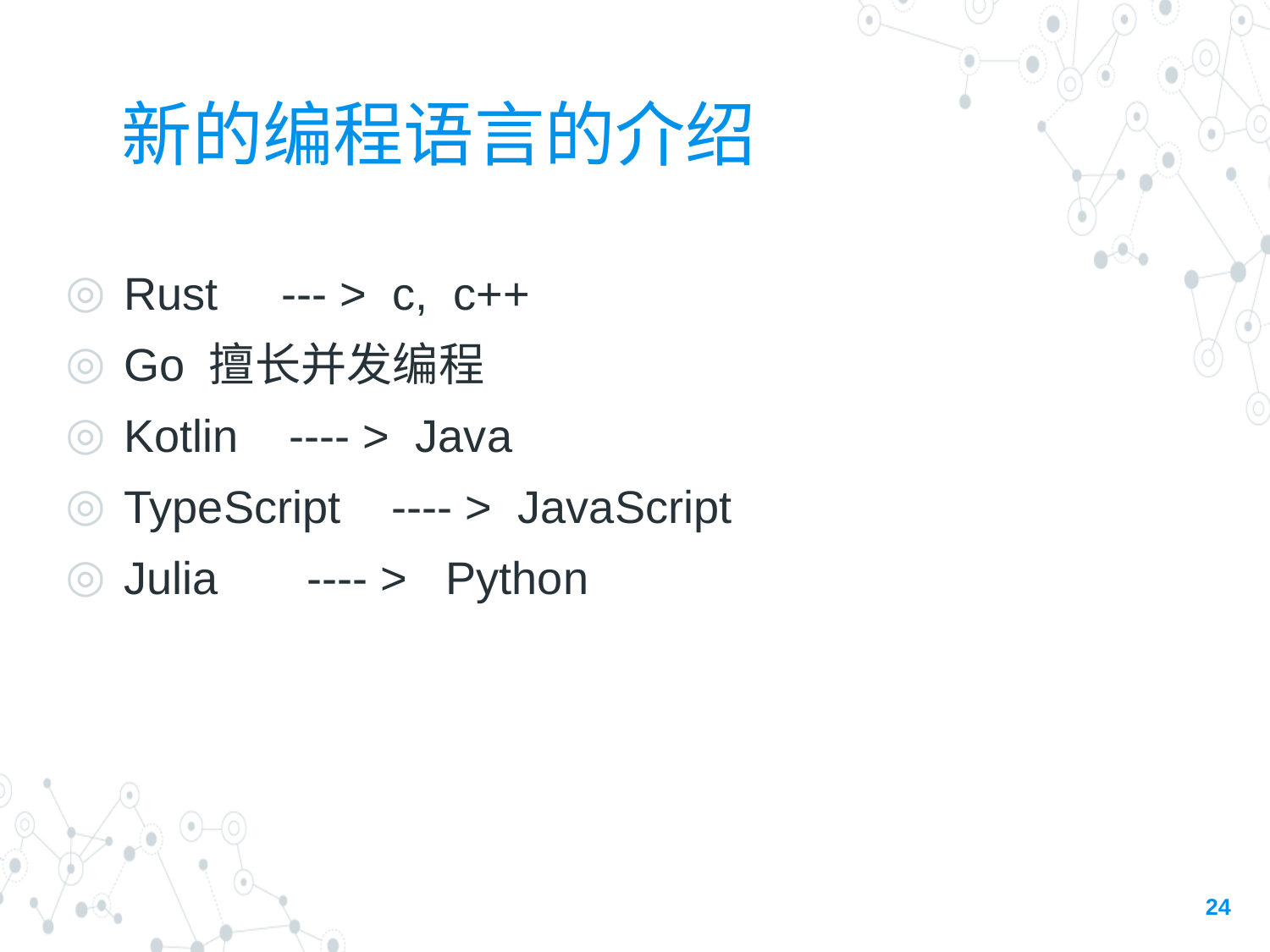

# 新的编程语言的介绍
Rust     --- >  c,  c++
Go 擅长并发编程
Kotlin    ---- >  Java
TypeScript    ---- >  JavaScript
Julia       ---- >   Python

24